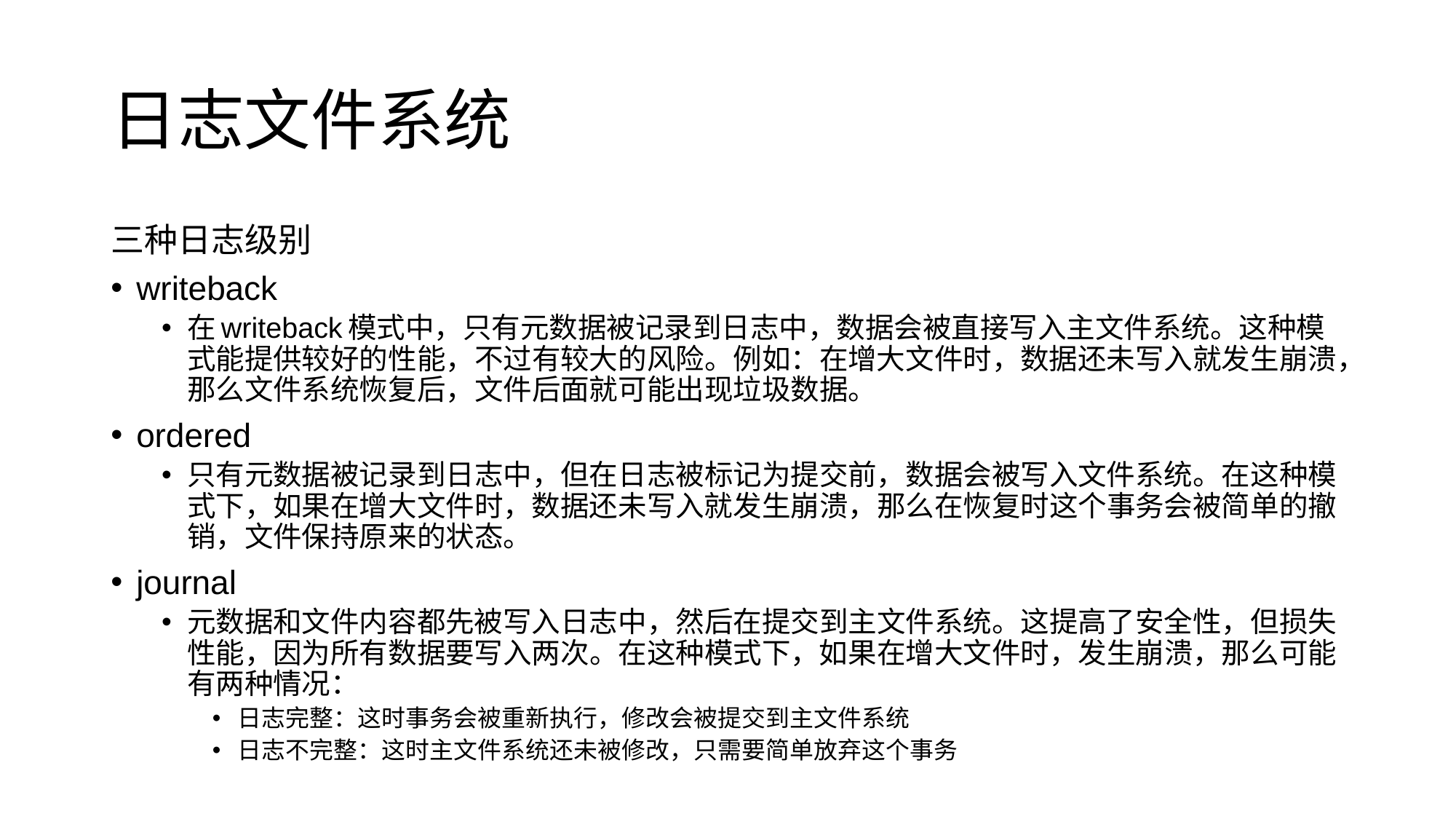

# 日志文件系统
三种日志级别
writeback
在writeback模式中，只有元数据被记录到日志中，数据会被直接写入主文件系统。这种模式能提供较好的性能，不过有较大的风险。例如：在增大文件时，数据还未写入就发生崩溃，那么文件系统恢复后，文件后面就可能出现垃圾数据。
ordered
只有元数据被记录到日志中，但在日志被标记为提交前，数据会被写入文件系统。在这种模式下，如果在增大文件时，数据还未写入就发生崩溃，那么在恢复时这个事务会被简单的撤销，文件保持原来的状态。
journal
元数据和文件内容都先被写入日志中，然后在提交到主文件系统。这提高了安全性，但损失性能，因为所有数据要写入两次。在这种模式下，如果在增大文件时，发生崩溃，那么可能有两种情况：
日志完整：这时事务会被重新执行，修改会被提交到主文件系统
日志不完整：这时主文件系统还未被修改，只需要简单放弃这个事务